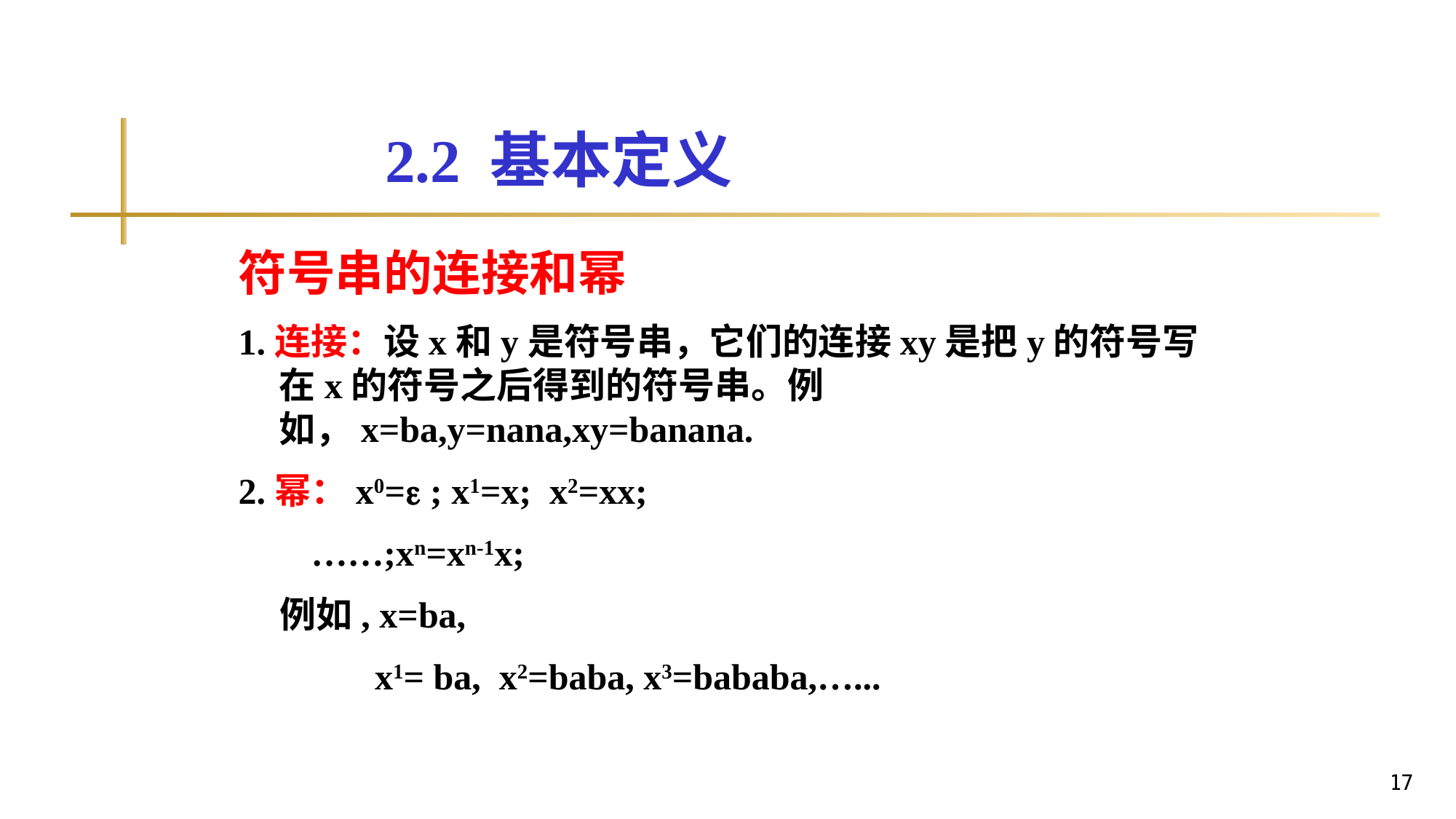

# 2.2 基本定义
符号串的连接和幂
1.连接：设x和y是符号串，它们的连接xy是把y的符号写在x的符号之后得到的符号串。例如，x=ba,y=nana,xy=banana.
2.幂：x0=ε ; x1=x;  x2=xx;
        ……;xn=xn-1x;
    例如, x=ba,
               x1= ba,  x2=baba, x3=bababa,…...
17